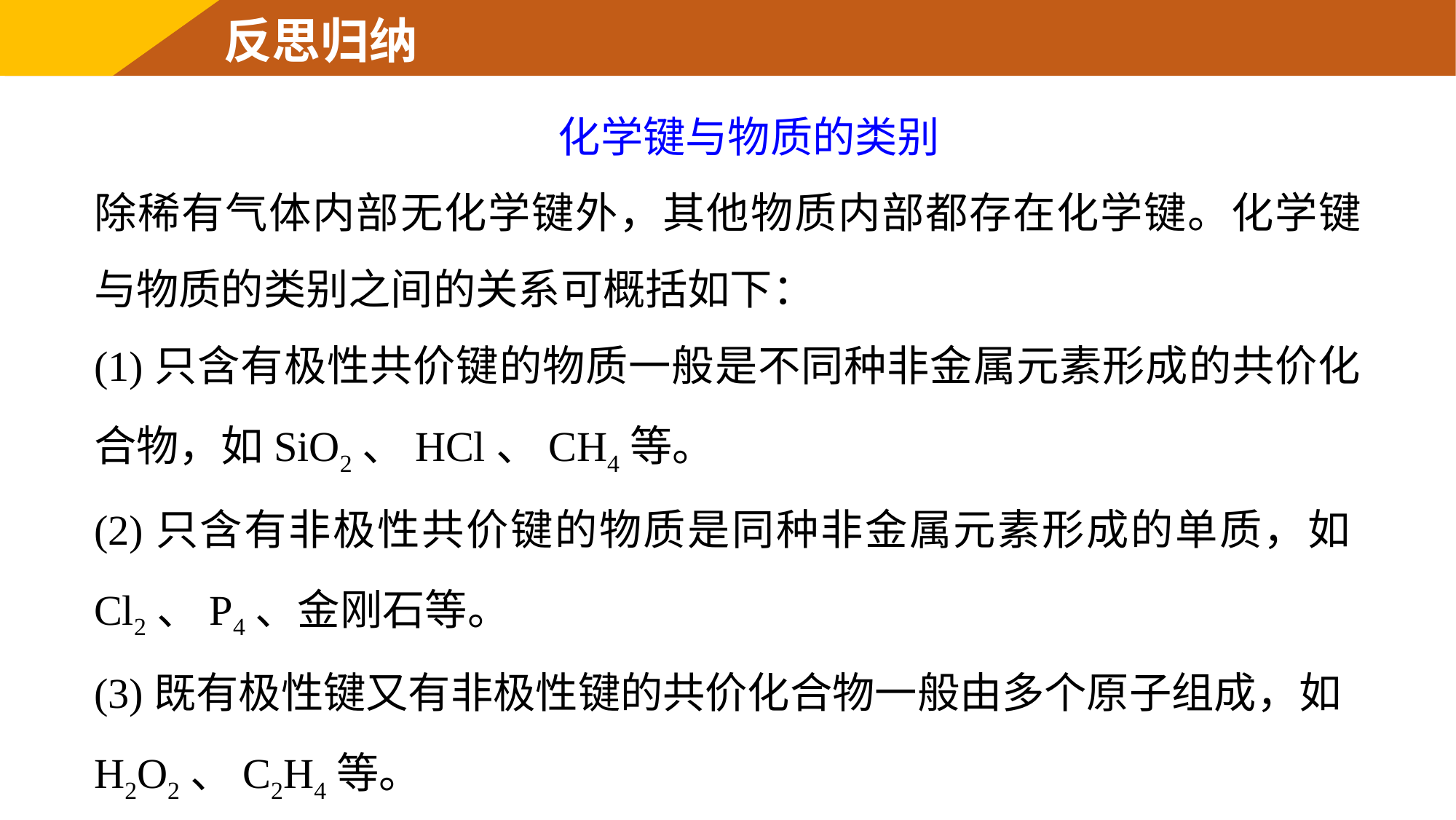

化学键与物质的类别
除稀有气体内部无化学键外，其他物质内部都存在化学键。化学键与物质的类别之间的关系可概括如下：
(1)只含有极性共价键的物质一般是不同种非金属元素形成的共价化合物，如SiO2、HCl、CH4等。
(2)只含有非极性共价键的物质是同种非金属元素形成的单质，如Cl2、P4、金刚石等。
(3)既有极性键又有非极性键的共价化合物一般由多个原子组成，如H2O2、C2H4等。